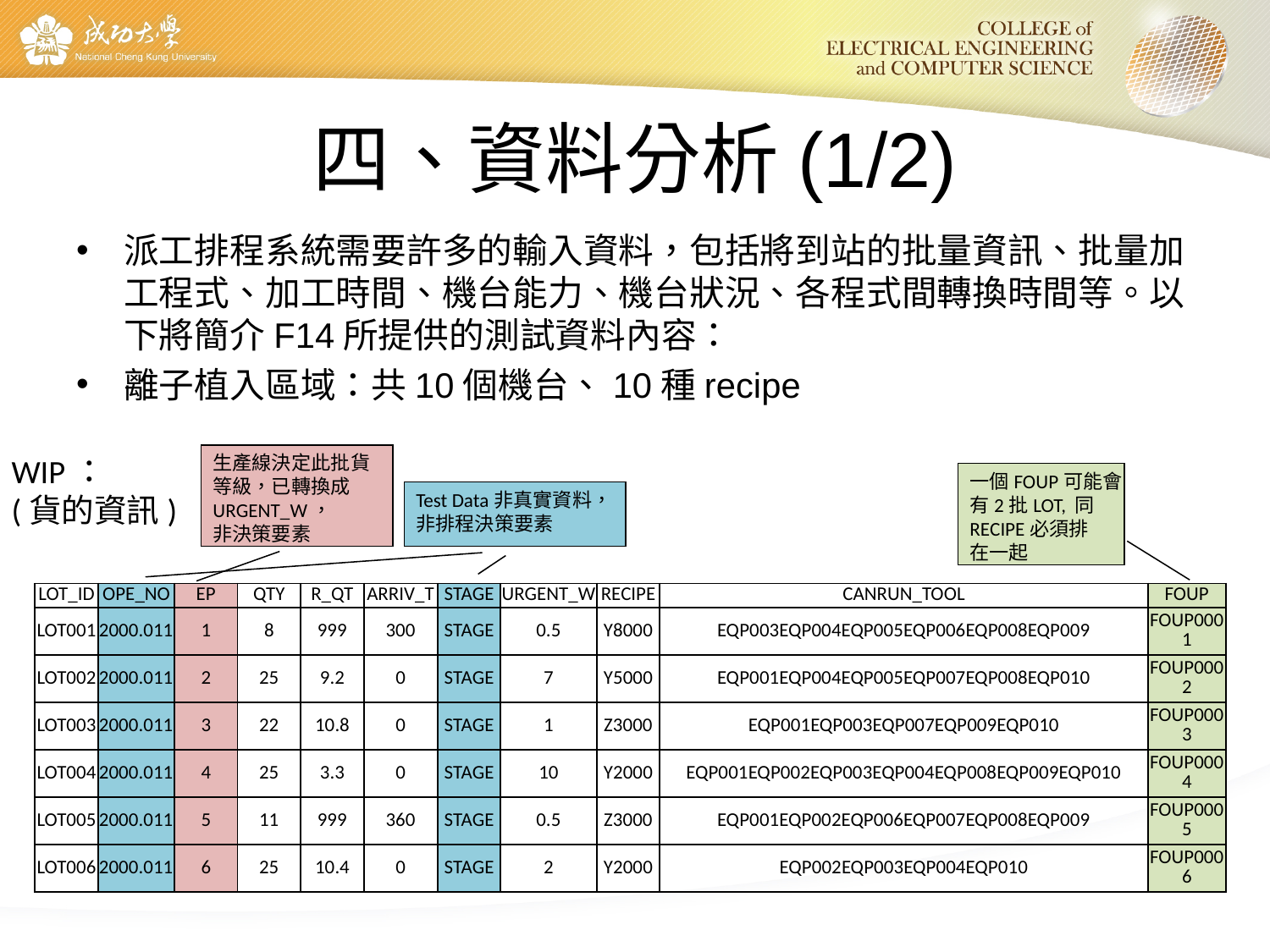

# 四、資料分析(1/2)
派工排程系統需要許多的輸入資料，包括將到站的批量資訊、批量加工程式、加工時間、機台能力、機台狀況、各程式間轉換時間等。以下將簡介F14所提供的測試資料內容：
離子植入區域：共10個機台、10種recipe

WIP：
(貨的資訊)
生產線決定此批貨
等級，已轉換成
URGENT_W，
非決策要素
一個FOUP可能會
有2批LOT, 同
RECIPE必須排
在一起
Test Data非真實資料，
非排程決策要素
| LOT\_ID | OPE\_NO | EP | QTY | R\_QT | ARRIV\_T | STAGE | URGENT\_W | RECIPE | CANRUN\_TOOL | FOUP |
| --- | --- | --- | --- | --- | --- | --- | --- | --- | --- | --- |
| LOT001 | 2000.011 | 1 | 8 | 999 | 300 | STAGE | 0.5 | Y8000 | EQP003EQP004EQP005EQP006EQP008EQP009 | FOUP0001 |
| LOT002 | 2000.011 | 2 | 25 | 9.2 | 0 | STAGE | 7 | Y5000 | EQP001EQP004EQP005EQP007EQP008EQP010 | FOUP0002 |
| LOT003 | 2000.011 | 3 | 22 | 10.8 | 0 | STAGE | 1 | Z3000 | EQP001EQP003EQP007EQP009EQP010 | FOUP0003 |
| LOT004 | 2000.011 | 4 | 25 | 3.3 | 0 | STAGE | 10 | Y2000 | EQP001EQP002EQP003EQP004EQP008EQP009EQP010 | FOUP0004 |
| LOT005 | 2000.011 | 5 | 11 | 999 | 360 | STAGE | 0.5 | Z3000 | EQP001EQP002EQP006EQP007EQP008EQP009 | FOUP0005 |
| LOT006 | 2000.011 | 6 | 25 | 10.4 | 0 | STAGE | 2 | Y2000 | EQP002EQP003EQP004EQP010 | FOUP0006 |